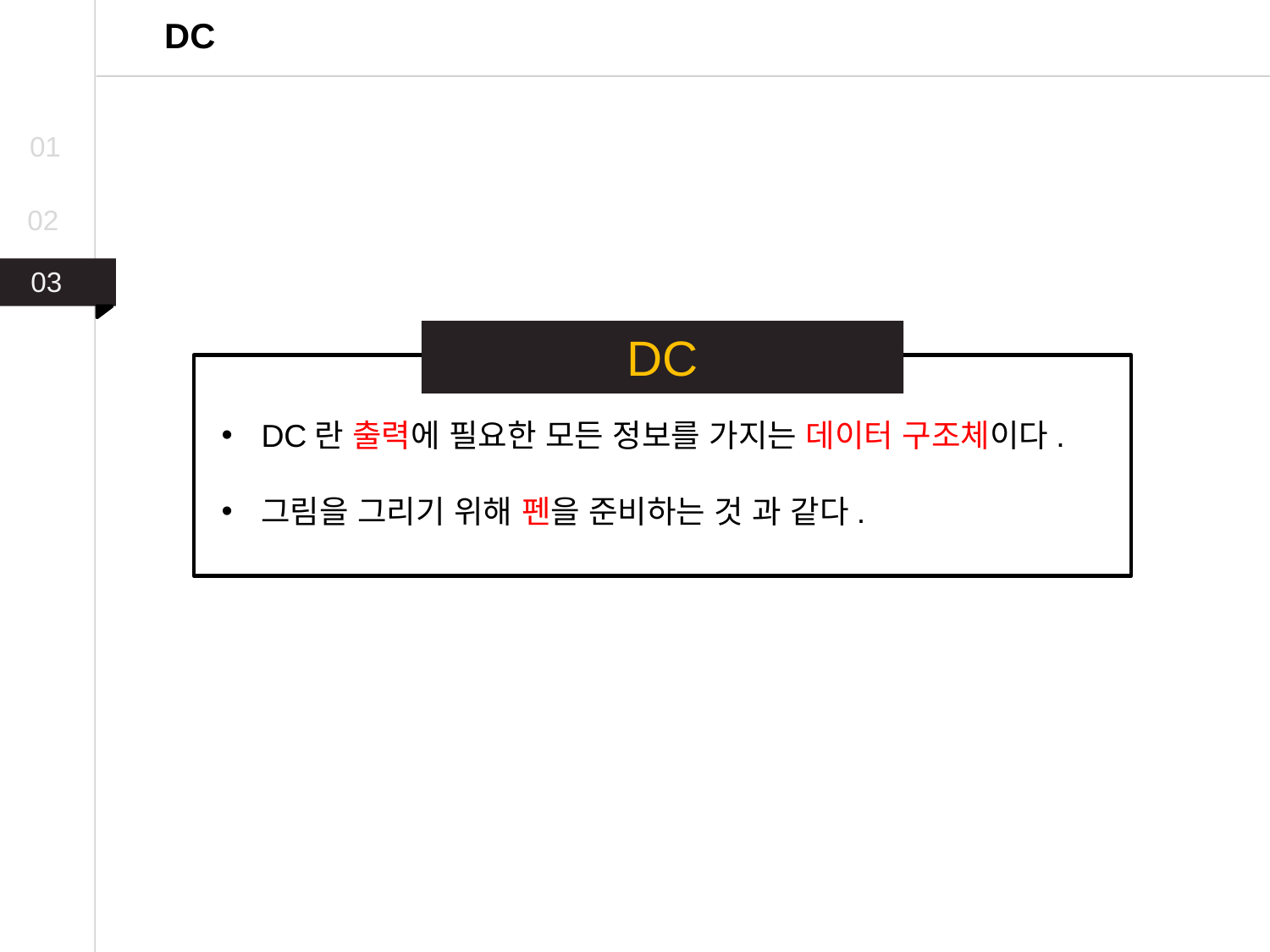

DC
01
02
03

03
02

DC

DC란 출력에 필요한 모든 정보를 가지는 데이터 구조체이다.

그림을 그리기 위해 펜을 준비하는 것 과 같다.